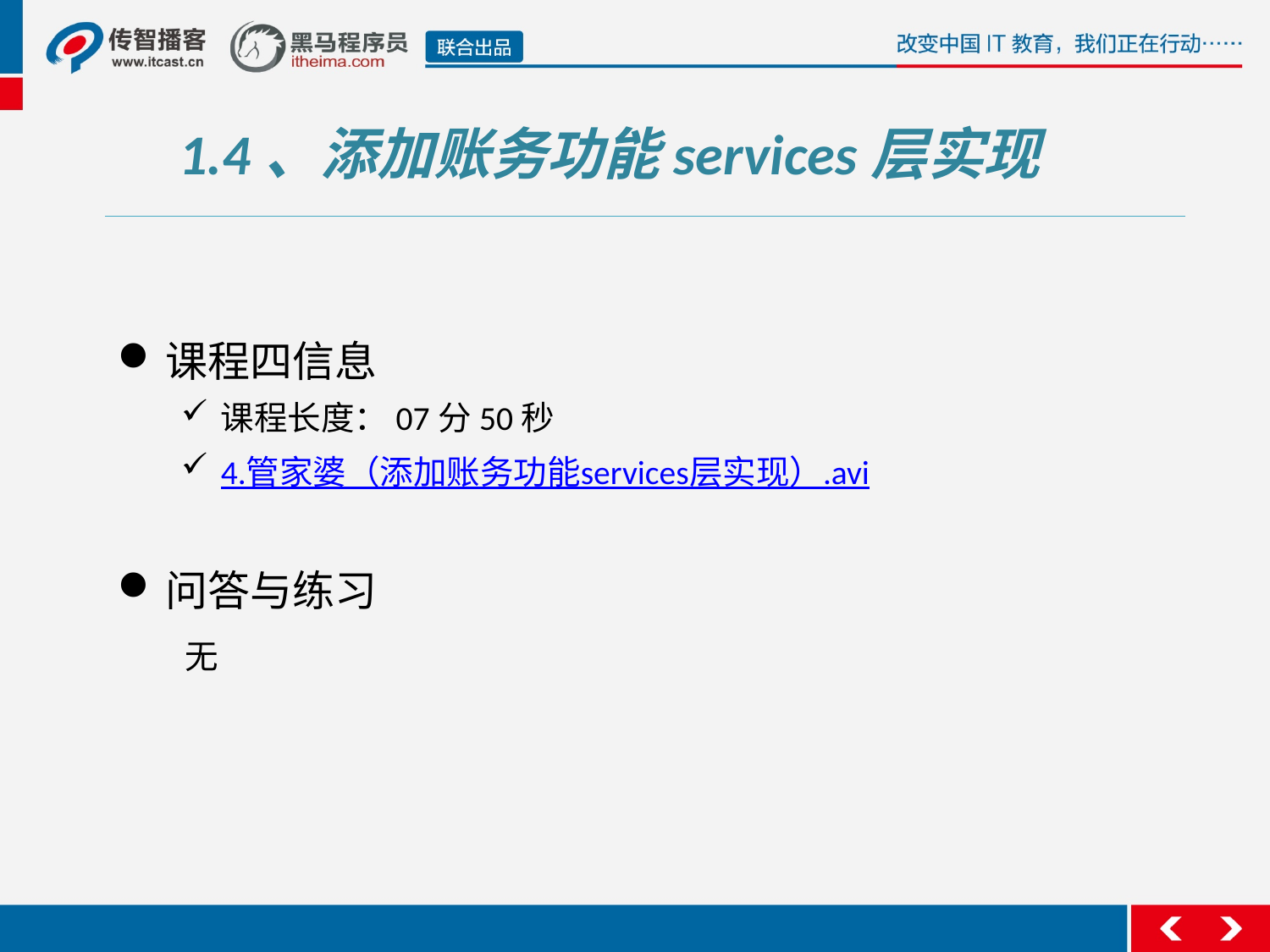

1.4、添加账务功能services层实现

课程四信息
课程长度：07分50秒
4.管家婆（添加账务功能services层实现）.avi

问答与练习
      无